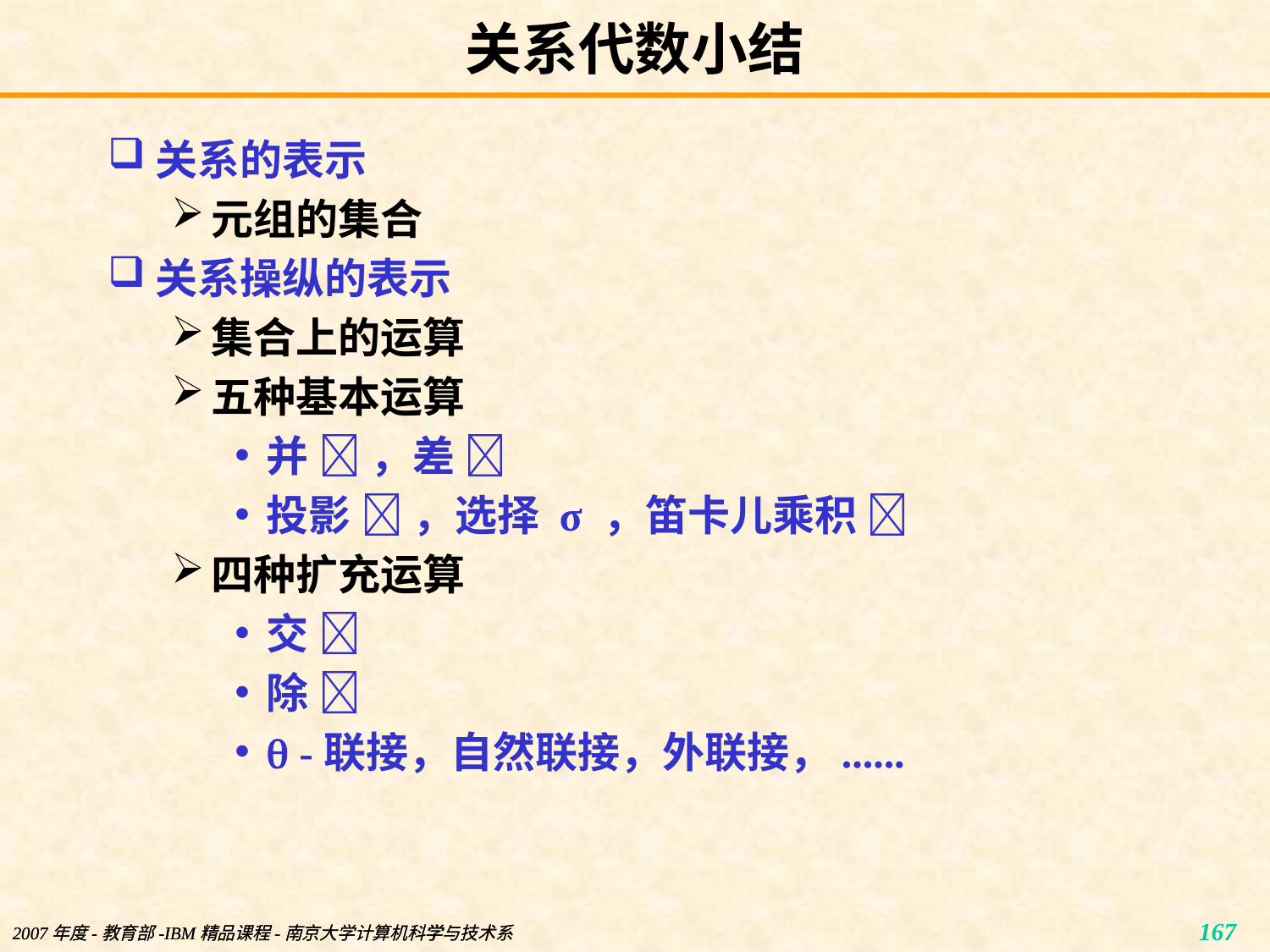

# 关系代数小结
关系的表示
元组的集合
关系操纵的表示
集合上的运算
五种基本运算
并 ∪ ，差 −
投影 π ，选择 σ ，笛卡儿乘积 ×
四种扩充运算
交 ∩
除 ÷
θ -联接，自然联接，外联接，......
167
2007年度-教育部-IBM精品课程-南京大学计算机科学与技术系
2007年度-教育部-IBM精品课程-南京大学计算机科学与技术系